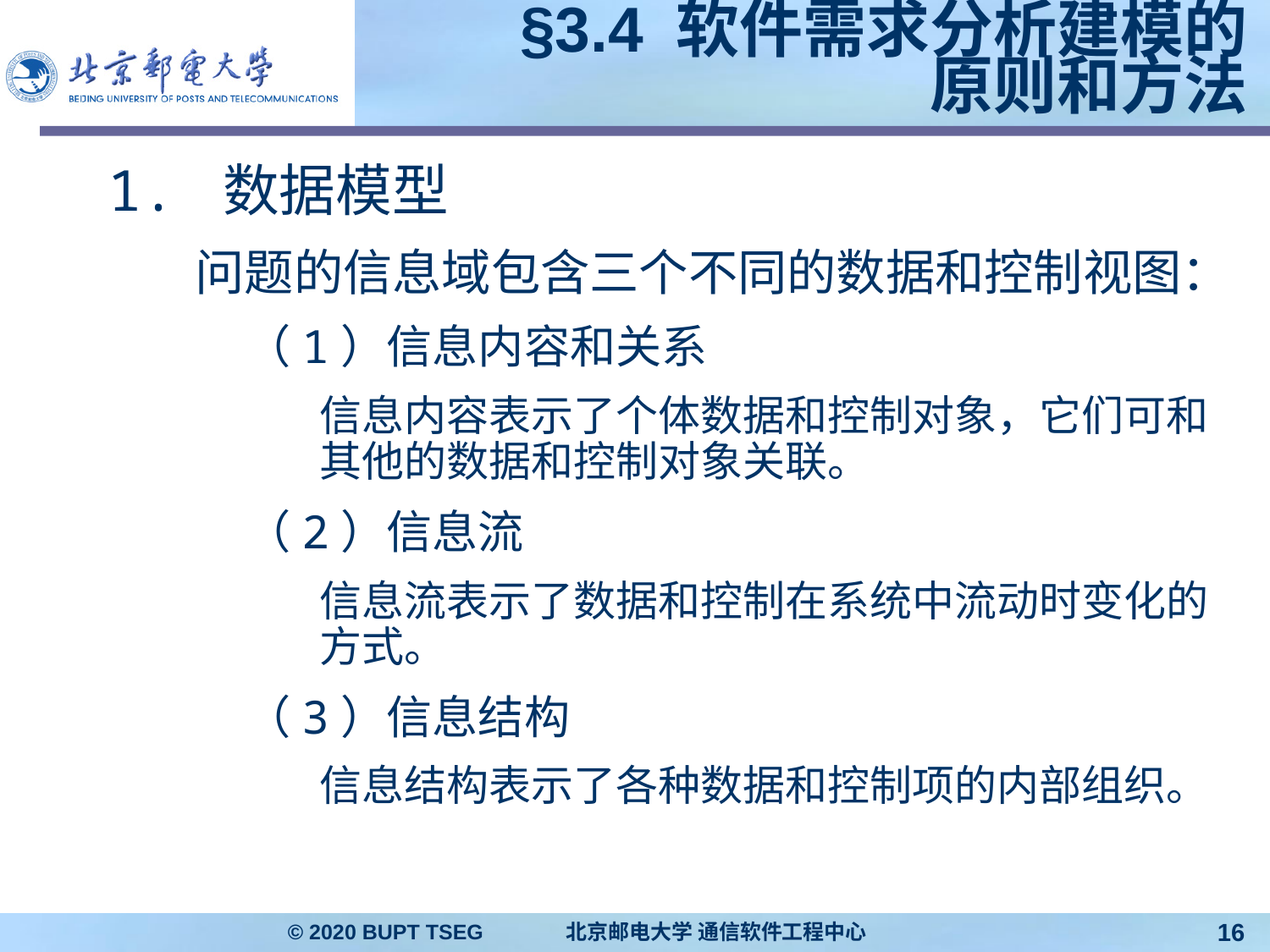

# §3.4 软件需求分析建模的 原则和方法
1. 数据模型
问题的信息域包含三个不同的数据和控制视图：
	（1）信息内容和关系
	信息内容表示了个体数据和控制对象，它们可和其他的数据和控制对象关联。
	（2）信息流
	信息流表示了数据和控制在系统中流动时变化的方式。
	（3）信息结构
	信息结构表示了各种数据和控制项的内部组织。
© 2020 BUPT TSEG             北京邮电大学 通信软件工程中心